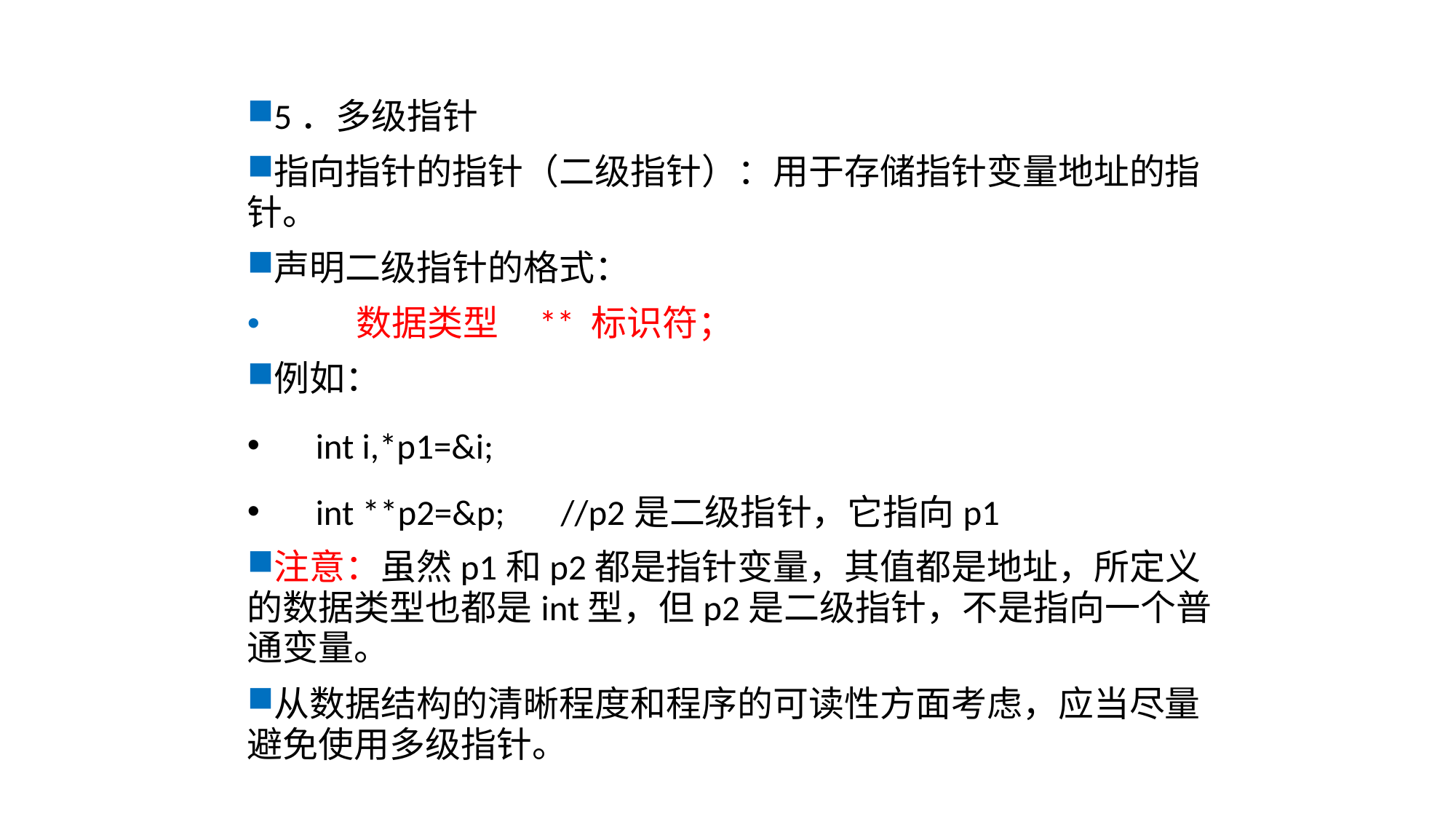

5．多级指针
指向指针的指针（二级指针）：用于存储指针变量地址的指针。
声明二级指针的格式：
           数据类型    ** 标识符；
例如：
       int i,*p1=&i;
       int **p2=&p;       //p2是二级指针，它指向p1
注意：虽然p1和p2都是指针变量，其值都是地址，所定义的数据类型也都是int型，但p2是二级指针，不是指向一个普通变量。
从数据结构的清晰程度和程序的可读性方面考虑，应当尽量避免使用多级指针。